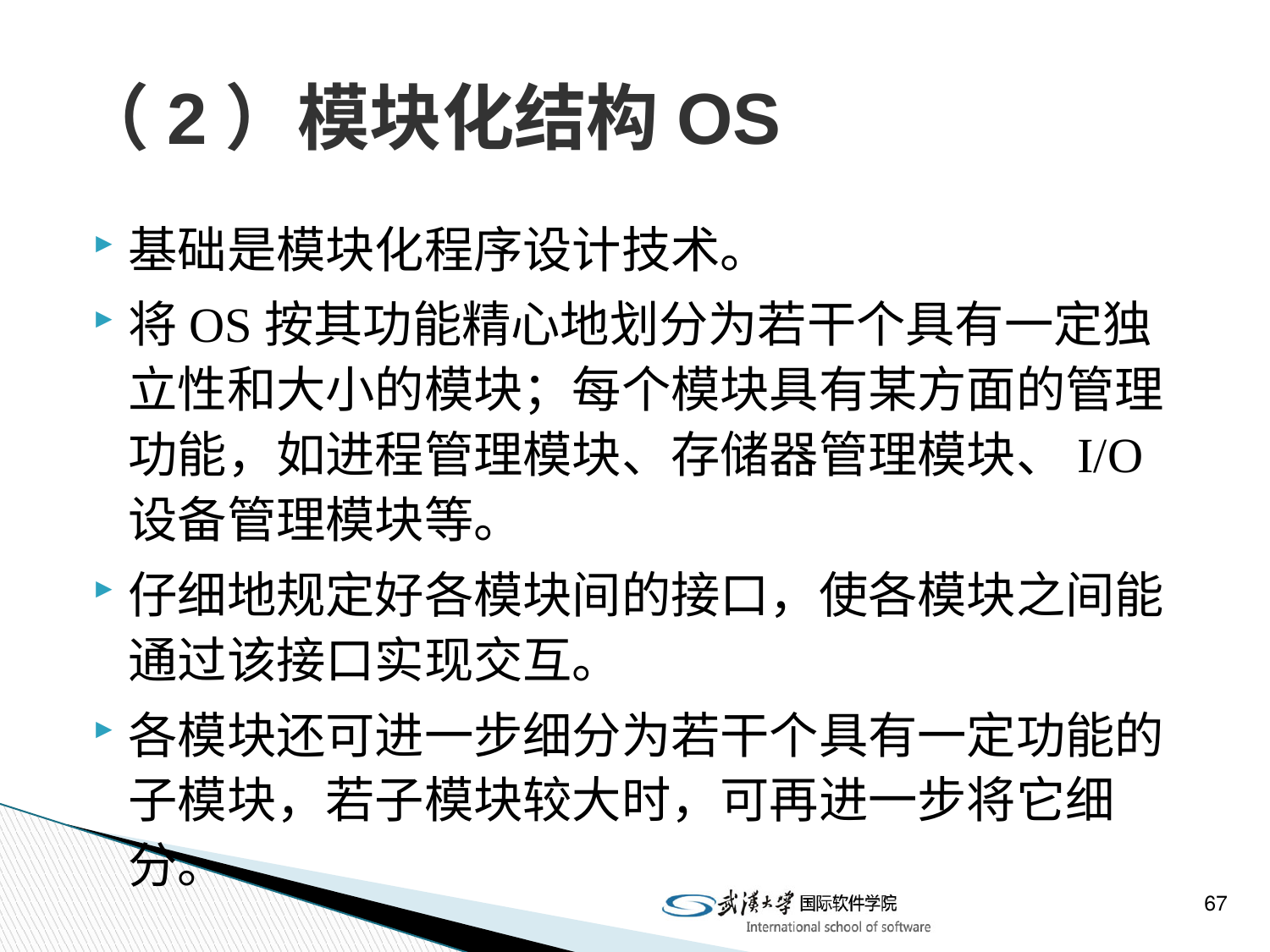

# （2）模块化结构OS
基础是模块化程序设计技术。
将OS按其功能精心地划分为若干个具有一定独立性和大小的模块；每个模块具有某方面的管理功能，如进程管理模块、存储器管理模块、I/O设备管理模块等。
仔细地规定好各模块间的接口，使各模块之间能通过该接口实现交互。
各模块还可进一步细分为若干个具有一定功能的子模块，若子模块较大时，可再进一步将它细分。